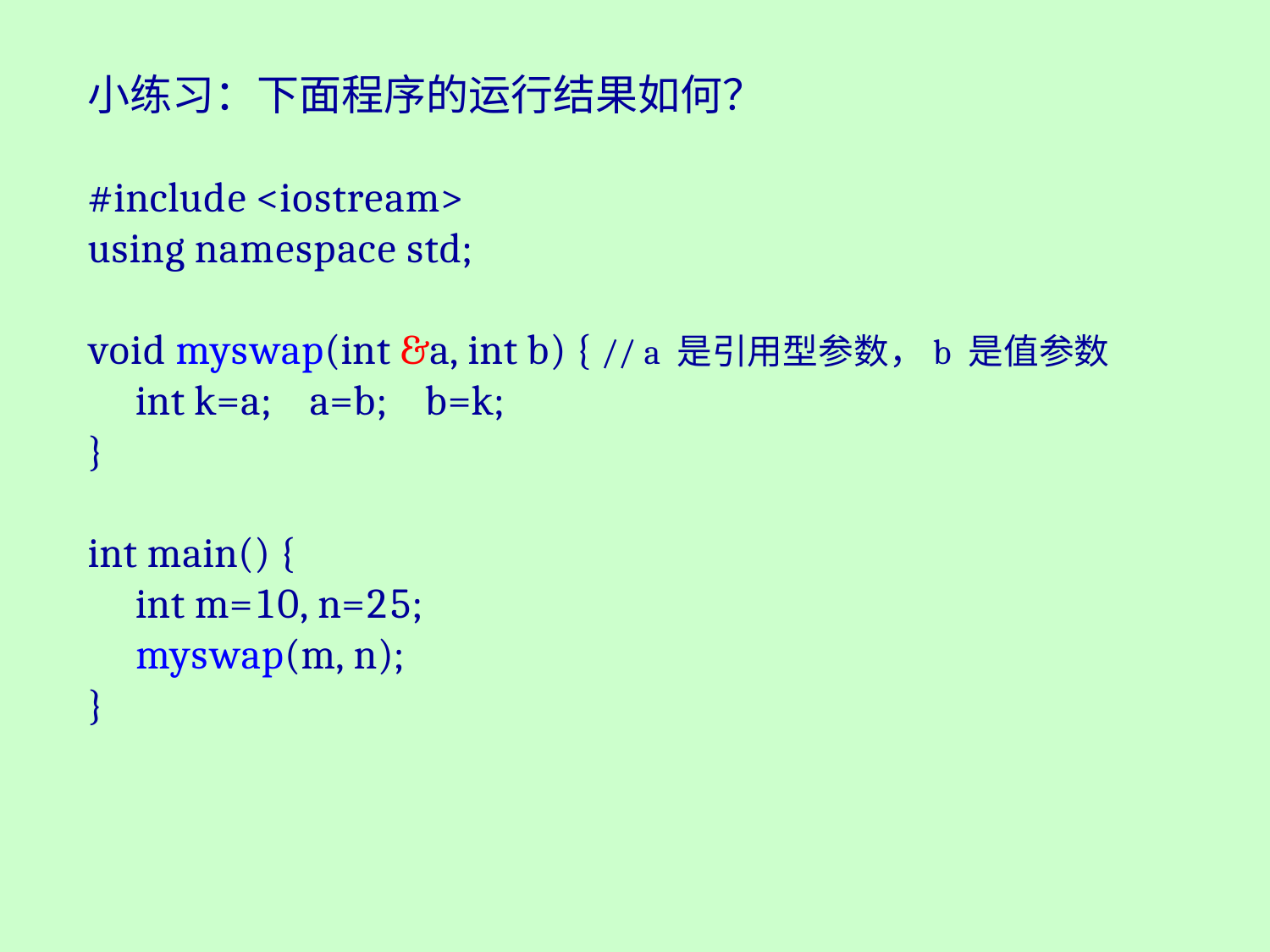

小练习：下面程序的运行结果如何？

#include <iostream>
using namespace std;

void myswap(int &a, int b) { // a 是引用型参数，b 是值参数
	int k=a;    a=b;    b=k;
}

int main() {
	int m=10, n=25;
	myswap(m, n);
}

53